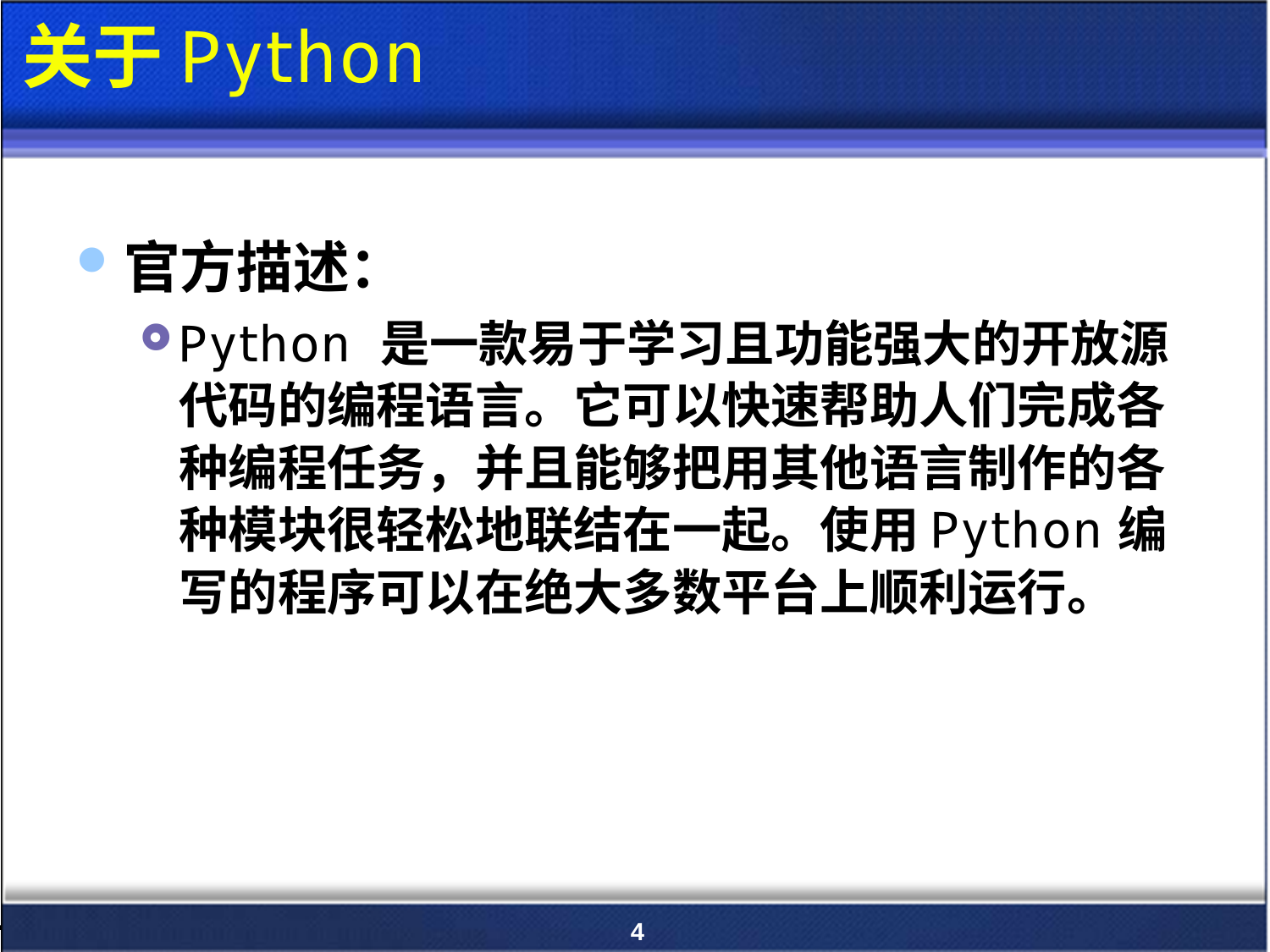

# 关于Python
官方描述：
Python 是一款易于学习且功能强大的开放源代码的编程语言。它可以快速帮助人们完成各种编程任务，并且能够把用其他语言制作的各种模块很轻松地联结在一起。使用Python编写的程序可以在绝大多数平台上顺利运行。
4